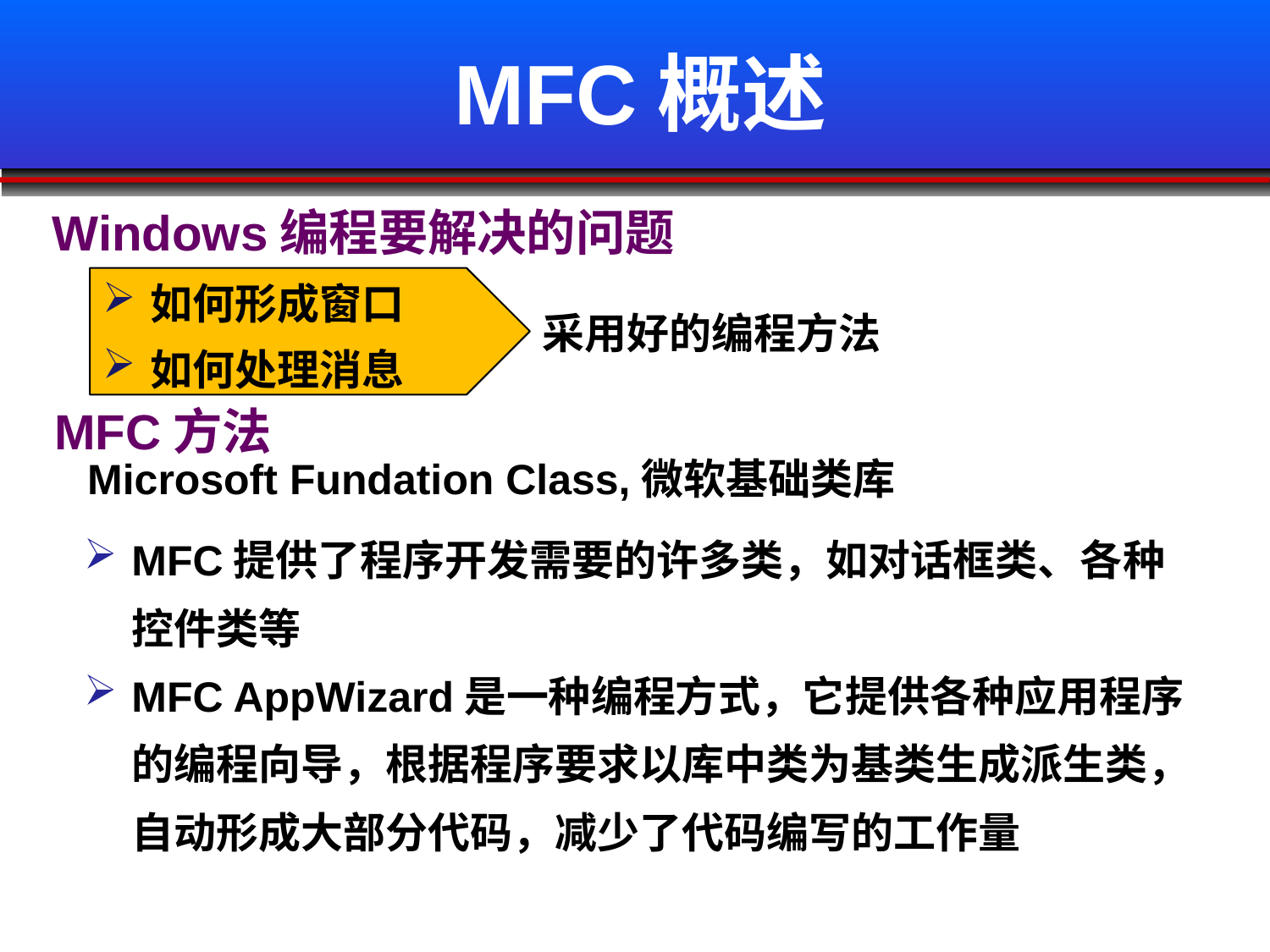

MFC概述
Windows编程要解决的问题
如何形成窗口
如何处理消息

采用好的编程方法
MFC方法
Microsoft Fundation Class,微软基础类库
MFC提供了程序开发需要的许多类，如对话框类、各种控件类等
MFC AppWizard是一种编程方式，它提供各种应用程序的编程向导，根据程序要求以库中类为基类生成派生类，自动形成大部分代码，减少了代码编写的工作量